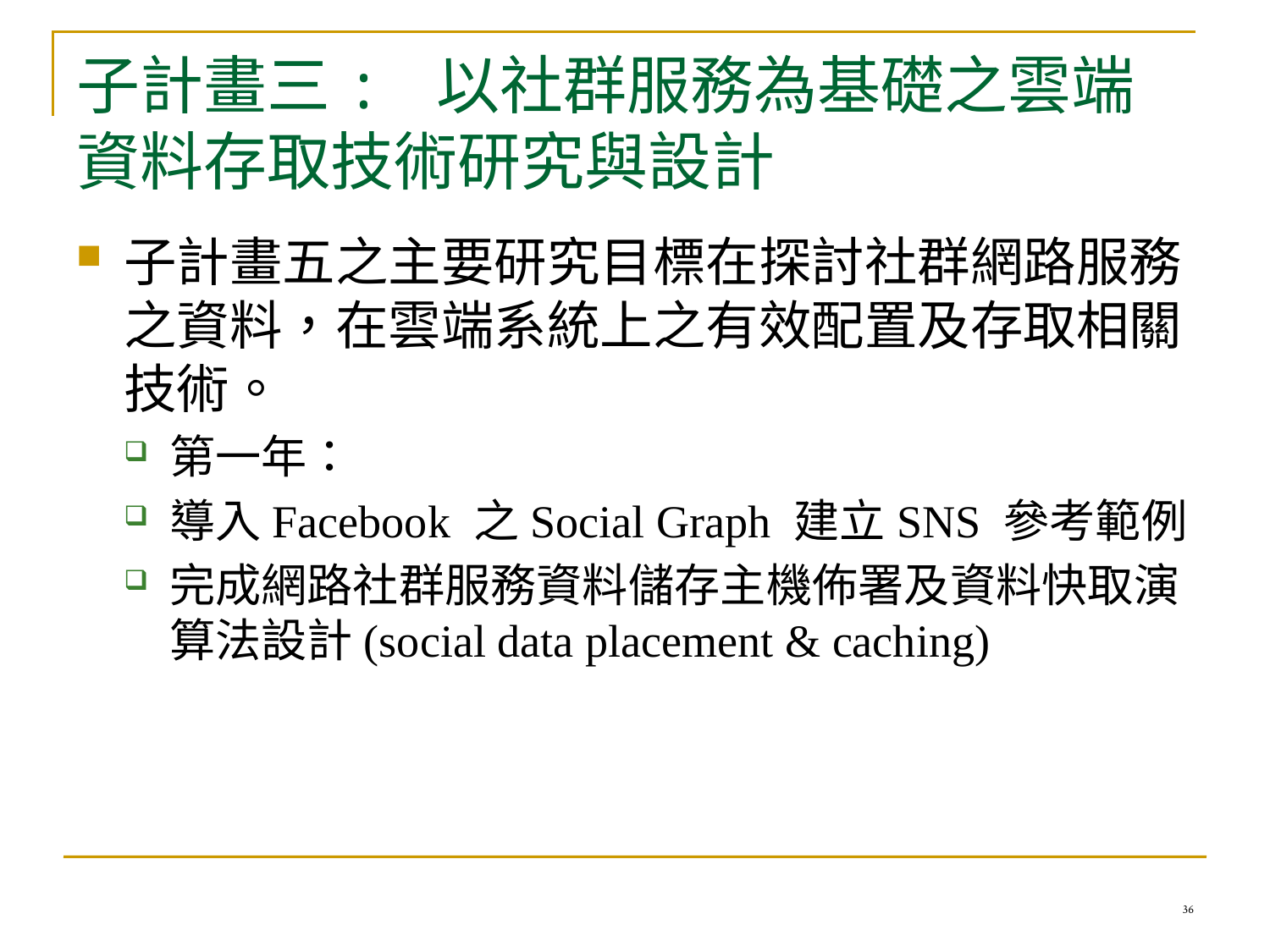

# 子計畫三: 以社群服務為基礎之雲端資料存取技術研究與設計
子計畫五之主要研究目標在探討社群網路服務 之資料，在雲端系統上之有效配置及存取相關技術。
第一年：
導入Facebook 之Social Graph 建立SNS 參考範例
完成網路社群服務資料儲存主機佈署及資料快取演算法設計(social data placement & caching)

36